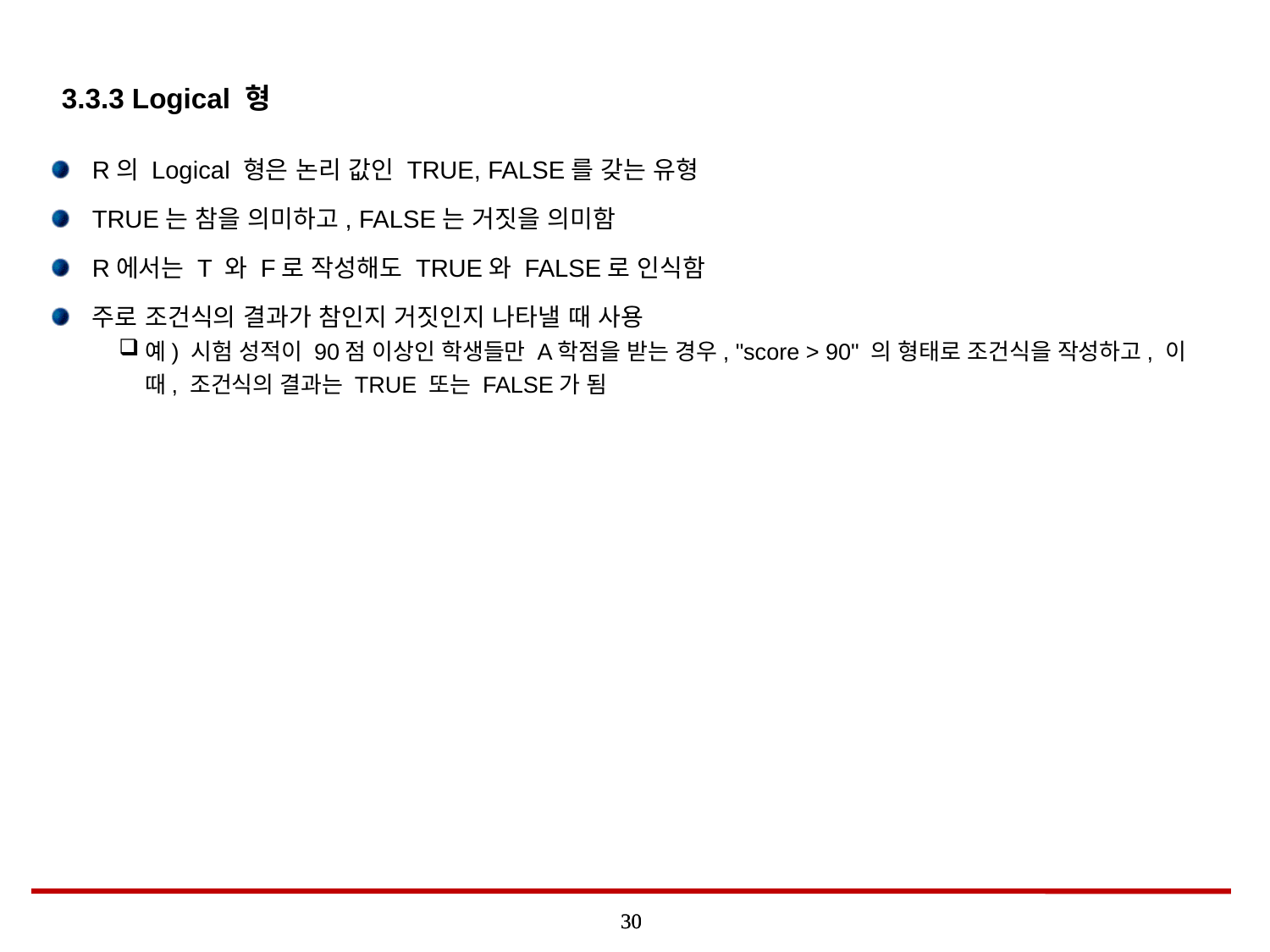

# 3.3.3 Logical 형
R의 Logical 형은 논리 값인 TRUE, FALSE를 갖는 유형
TRUE는 참을 의미하고, FALSE는 거짓을 의미함
R에서는 T 와 F로 작성해도 TRUE와 FALSE로 인식함
주로 조건식의 결과가 참인지 거짓인지 나타낼 때 사용
예) 시험 성적이 90점 이상인 학생들만 A학점을 받는 경우, "score > 90" 의 형태로 조건식을 작성하고, 이때, 조건식의 결과는 TRUE 또는 FALSE가 됨